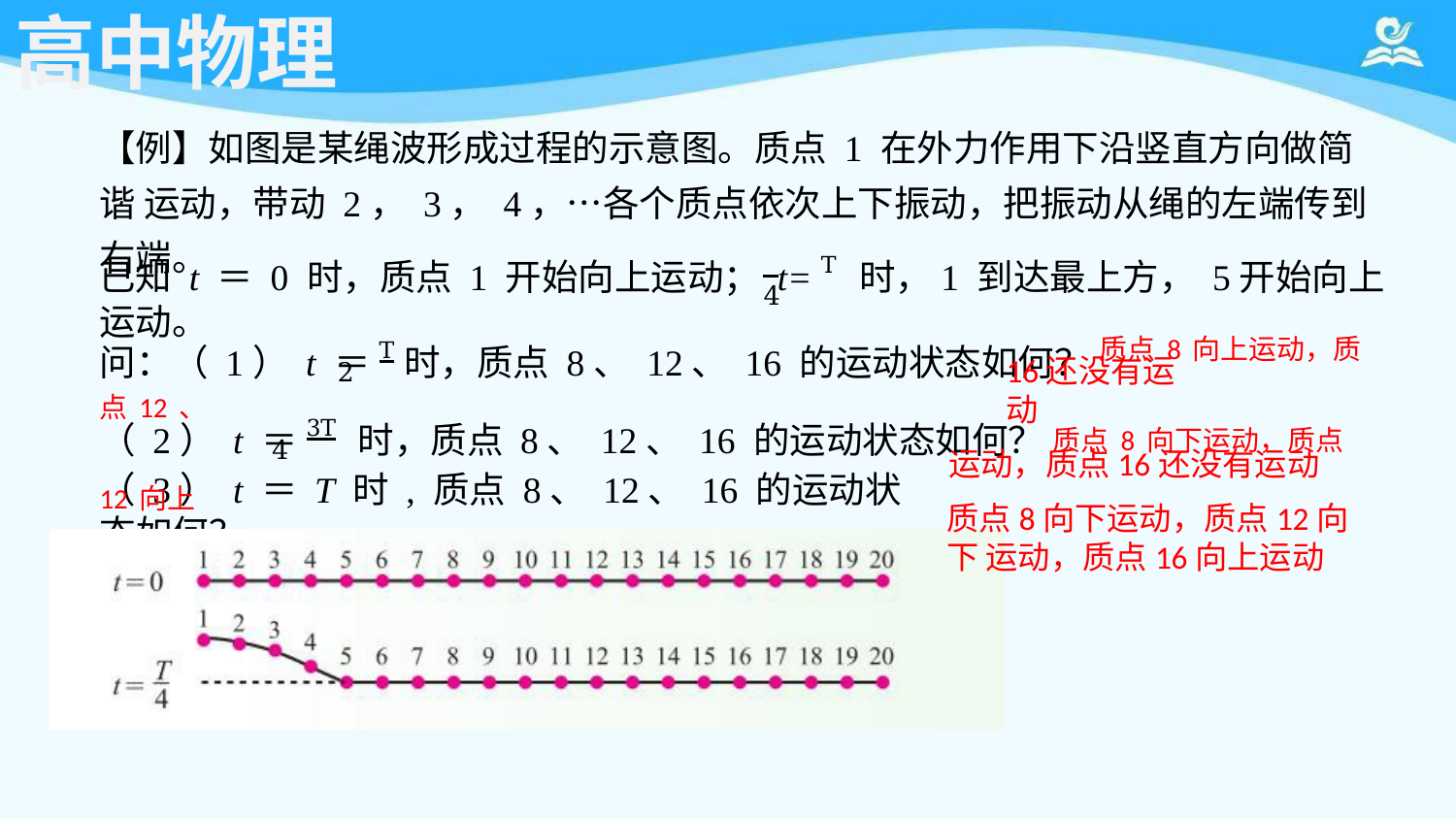

# 高中物理
【例】如图是某绳波形成过程的示意图。质点 1 在外力作用下沿竖直方向做简谐 运动，带动 2， 3， 4，…各个质点依次上下振动，把振动从绳的左端传到右端。
已知 t ＝ 0 时，质点 1 开始向上运动； t= T 时，1 到达最上方， 5开始向上运动。

4
问：（ 1） t ＝T时，质点 8、 12、 16 的运动状态如何？ 质点8向上运动，质点12、
16还没有运动
2
（ 2） t ＝3T 时，质点 8、 12、 16 的运动状态如何？ 质点8向下运动，质点12向上
运动，质点16还没有运动
质点8向下运动，质点12向下 运动，质点16向上运动
4
（ 3） t ＝ T 时 , 质点 8、 12、 16 的运动状态如何？